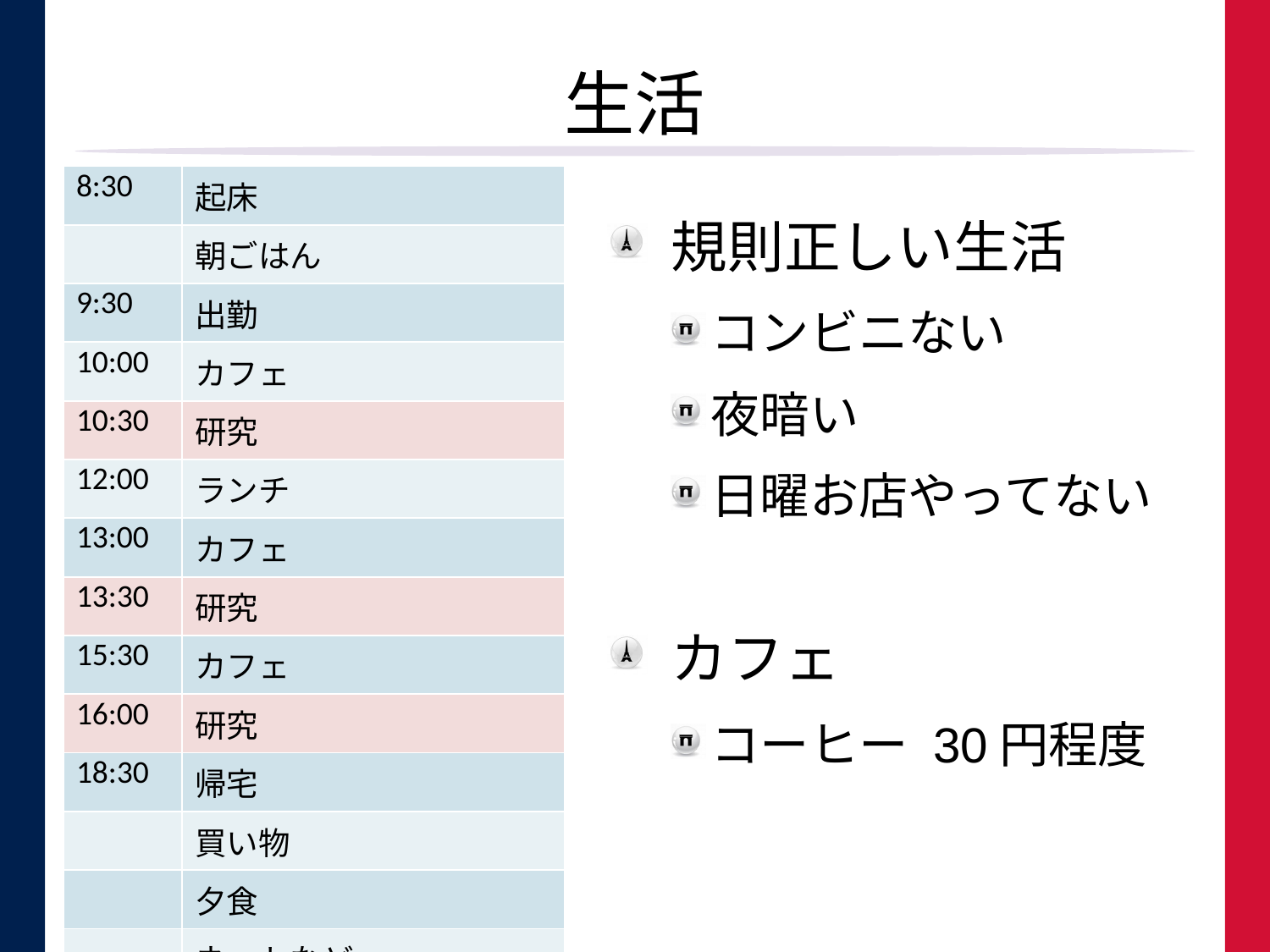

# 生活
| 8:30 | 起床 |
| --- | --- |
|  | 朝ごはん |
| 9:30 | 出勤 |
| 10:00 | カフェ |
| 10:30 | 研究 |
| 12:00 | ランチ |
| 13:00 | カフェ |
| 13:30 | 研究 |
| 15:30 | カフェ |
| 16:00 | 研究 |
| 18:30 | 帰宅 |
|  | 買い物 |
|  | 夕食 |
|  | ネットなど |
| 24:00 | 就寝 |
規則正しい生活
コンビニない
夜暗い
日曜お店やってない

カフェ
コーヒー 30円程度